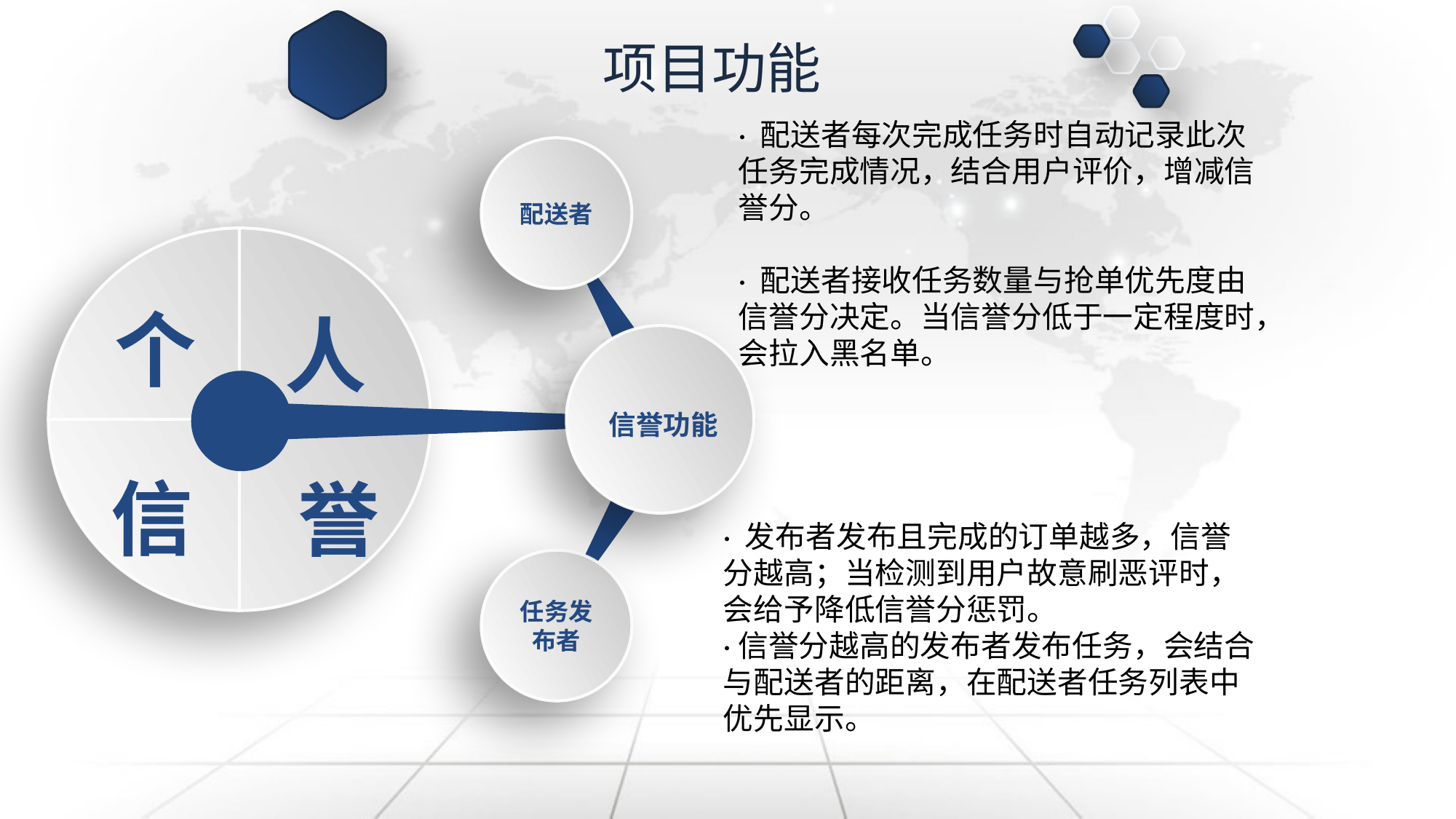

项目功能
· 配送者每次完成任务时自动记录此次任务完成情况，结合用户评价，增减信誉分。

· 配送者接收任务数量与抢单优先度由信誉分决定。当信誉分低于一定程度时，会拉入黑名单。
配送者

个
人

信誉功能

信
誉
· 发布者发布且完成的订单越多，信誉分越高；当检测到用户故意刷恶评时，会给予降低信誉分惩罚。
·信誉分越高的发布者发布任务，会结合与配送者的距离，在配送者任务列表中优先显示。
任务发布者